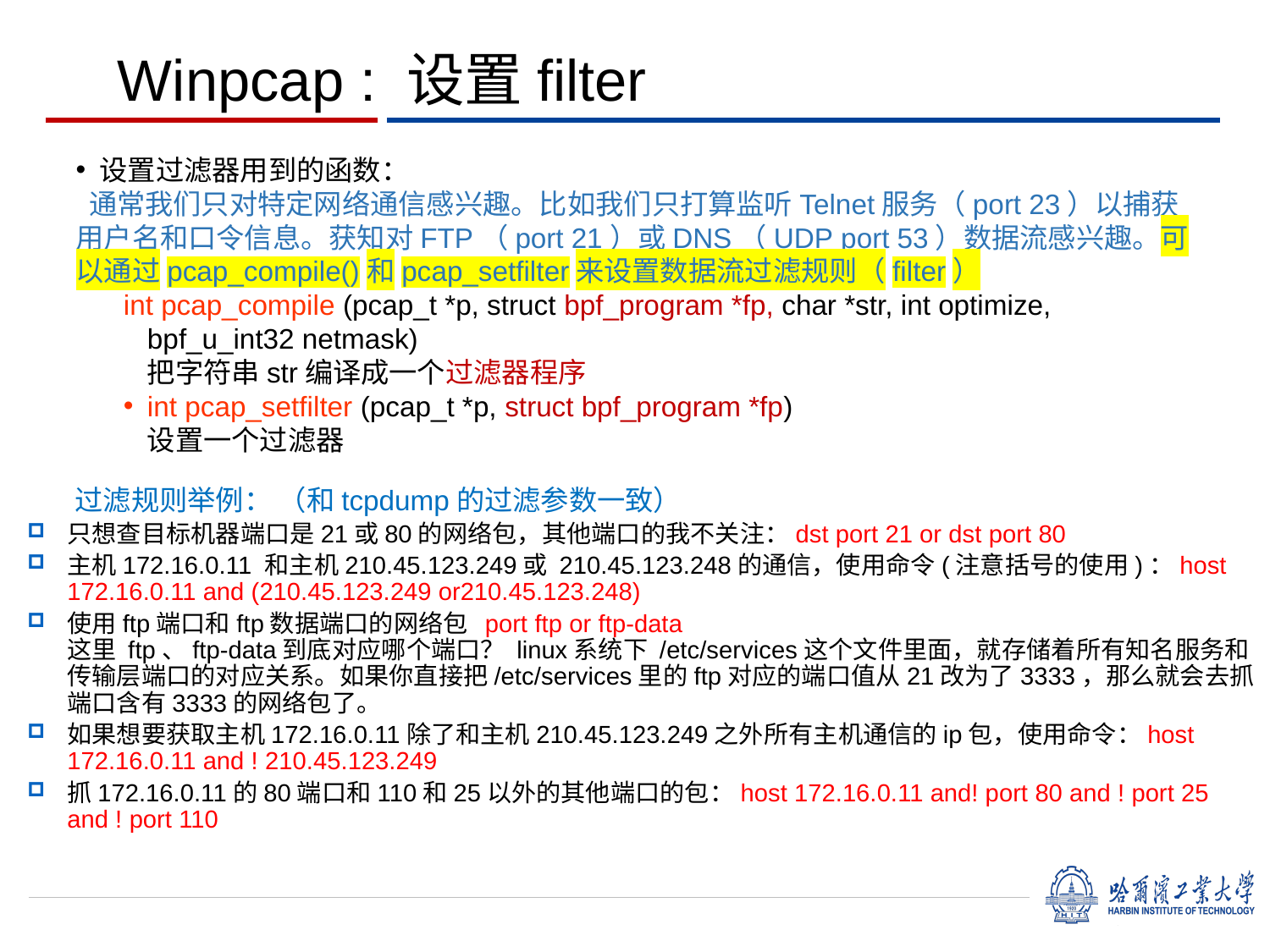

# Winpcap : 设置filter
设置过滤器用到的函数：
 通常我们只对特定网络通信感兴趣。比如我们只打算监听Telnet服务（port 23）以捕获用户名和口令信息。获知对FTP（port 21）或DNS（UDP port 53）数据流感兴趣。可以通过pcap_compile()和pcap_setfilter来设置数据流过滤规则（filter）
int pcap_compile (pcap_t *p, struct bpf_program *fp, char *str, int optimize, bpf_u_int32 netmask)
把字符串str编译成一个过滤器程序
int pcap_setfilter (pcap_t *p, struct bpf_program *fp)
设置一个过滤器
过滤规则举例： （和tcpdump的过滤参数一致）
只想查目标机器端口是21或80的网络包，其他端口的我不关注：dst port 21 or dst port 80
主机172.16.0.11 和主机210.45.123.249或 210.45.123.248的通信，使用命令(注意括号的使用)：host 172.16.0.11 and (210.45.123.249 or210.45.123.248)
使用ftp端口和ftp数据端口的网络包  port ftp or ftp-data
这里 ftp、ftp-data到底对应哪个端口？ linux系统下 /etc/services这个文件里面，就存储着所有知名服务和传输层端口的对应关系。如果你直接把/etc/services里的ftp对应的端口值从21改为了3333，那么就会去抓端口含有3333的网络包了。
如果想要获取主机172.16.0.11除了和主机210.45.123.249之外所有主机通信的ip包，使用命令：host 172.16.0.11 and ! 210.45.123.249
抓172.16.0.11的80端口和110和25以外的其他端口的包：host 172.16.0.11 and! port 80 and ! port 25 and ! port 110

58